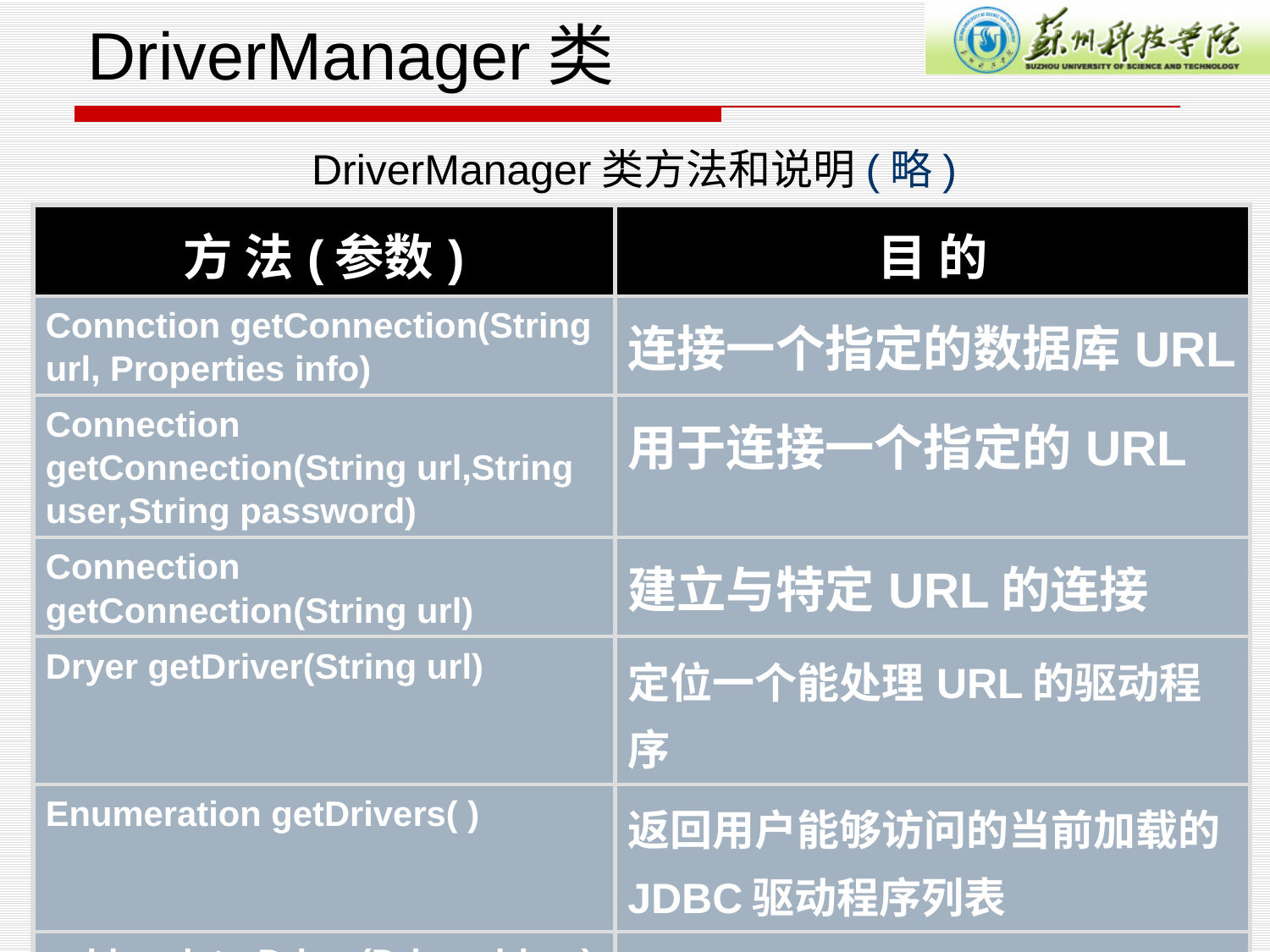

# DriverManager类
DriverManager类方法和说明(略)
| 方 法(参数) | 目 的 |
| --- | --- |
| Connction getConnection(String url, Properties info) | 连接一个指定的数据库URL |
| Connection getConnection(String url,String user,String password) | 用于连接一个指定的URL |
| Connection getConnection(String url) | 建立与特定URL的连接 |
| Dryer getDriver(String url) | 定位一个能处理URL的驱动程序 |
| Enumeration getDrivers( ) | 返回用户能够访问的当前加载的JDBC驱动程序列表 |
| void registerDriver(Driver driver) | 用DriverManager注册一个加载的驱动程序 |